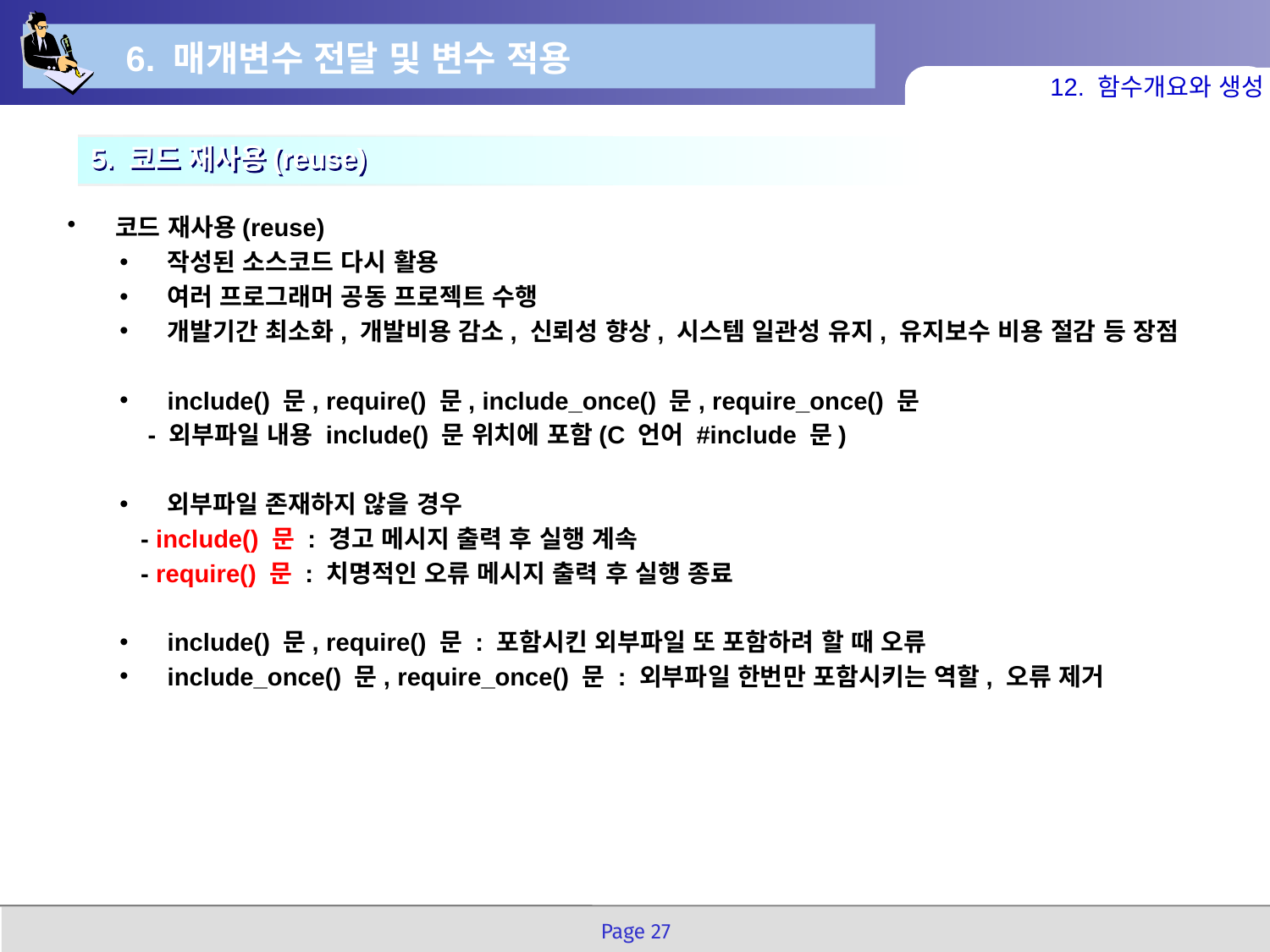

6. 매개변수 전달 및 변수 적용
12. 함수개요와 생성
5. 코드 재사용(reuse)

코드 재사용(reuse)
작성된 소스코드 다시 활용
여러 프로그래머 공동 프로젝트 수행
개발기간 최소화, 개발비용 감소, 신뢰성 향상, 시스템 일관성 유지, 유지보수 비용 절감 등 장점

include() 문, require() 문, include_once() 문, require_once() 문
    - 외부파일 내용 include() 문 위치에 포함(C 언어 #include 문)

외부파일 존재하지 않을 경우
   - include() 문 : 경고 메시지 출력 후 실행 계속
   - require() 문 : 치명적인 오류 메시지 출력 후 실행 종료

include() 문, require() 문 : 포함시킨 외부파일 또 포함하려 할 때 오류
include_once() 문, require_once() 문 : 외부파일 한번만 포함시키는 역할, 오류 제거

Page 27